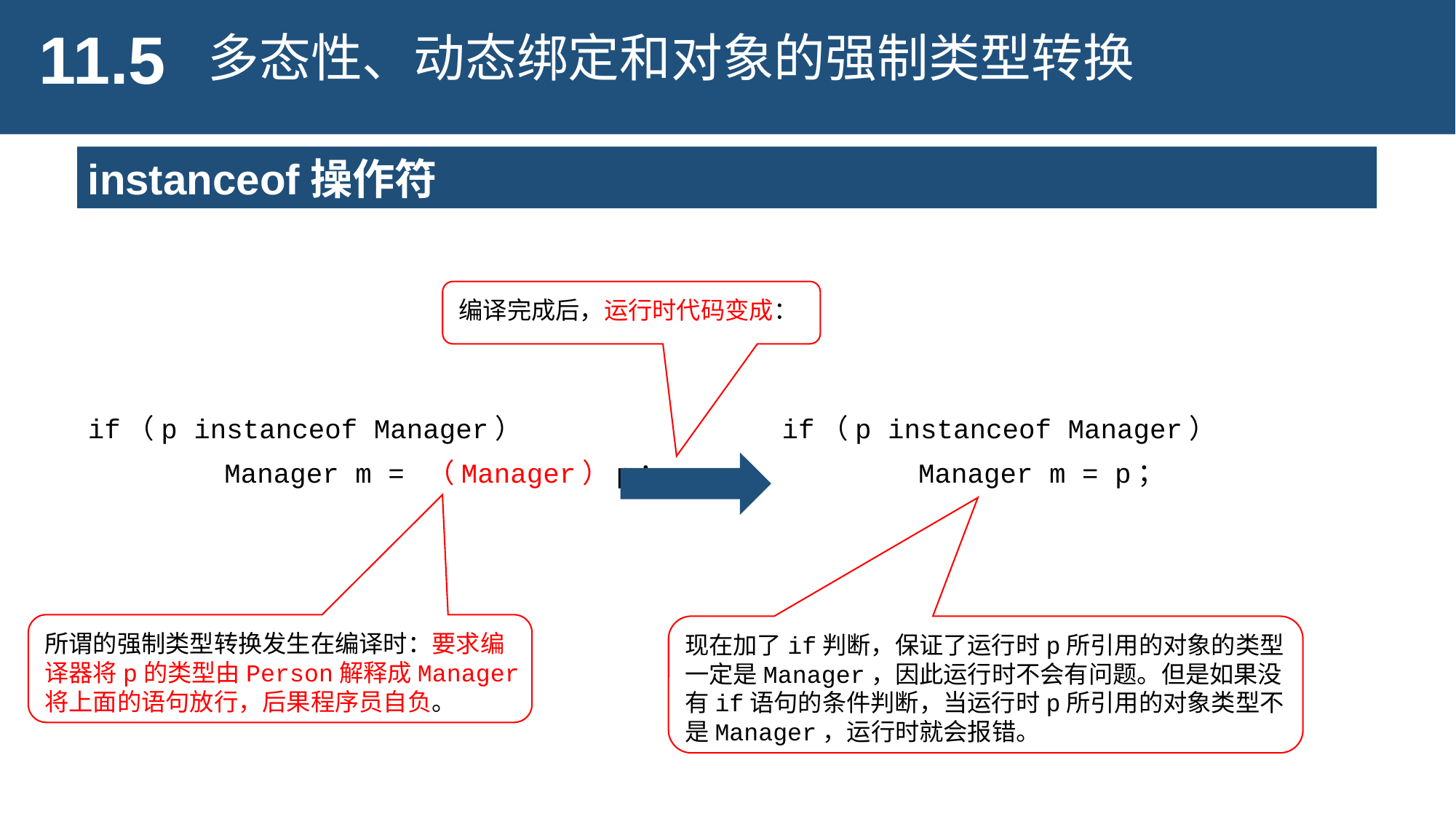

11.5
多态性、动态绑定和对象的强制类型转换
instanceof操作符

编译完成后，运行时代码变成：
if（p instanceof Manager）
		Manager m = p；
if（p instanceof Manager）
		Manager m = （Manager）p；

所谓的强制类型转换发生在编译时：要求编译器将p的类型由Person解释成Manager
将上面的语句放行，后果程序员自负。
现在加了if判断，保证了运行时p所引用的对象的类型一定是Manager，因此运行时不会有问题。但是如果没有if语句的条件判断，当运行时p所引用的对象类型不是Manager，运行时就会报错。